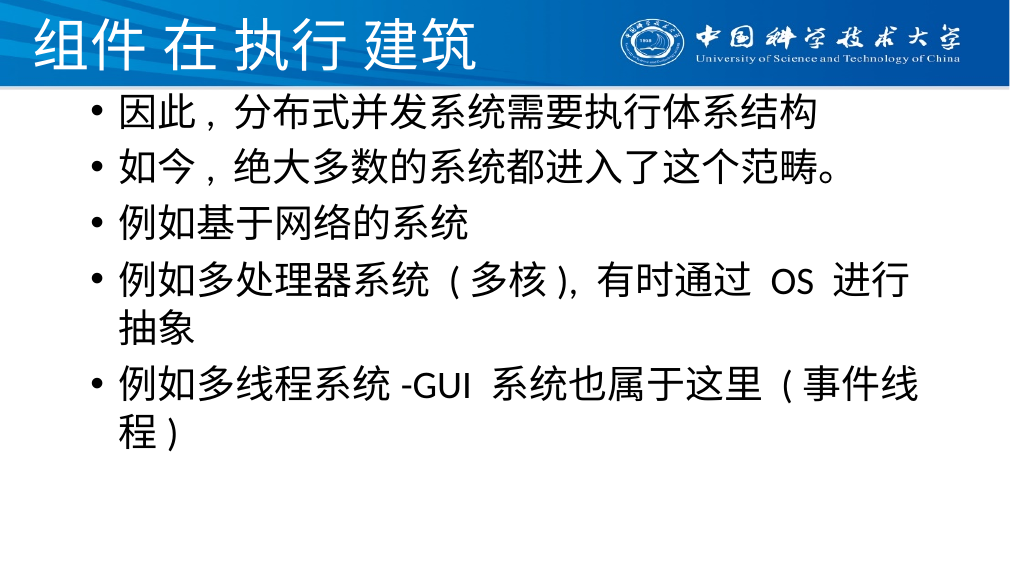

# 组件 在 执行 建筑
因此, 分布式并发系统需要执行体系结构
如今, 绝大多数的系统都进入了这个范畴。
例如基于网络的系统
例如多处理器系统 (多核), 有时通过 OS 进行抽象
例如多线程系统-GUI 系统也属于这里 (事件线程)